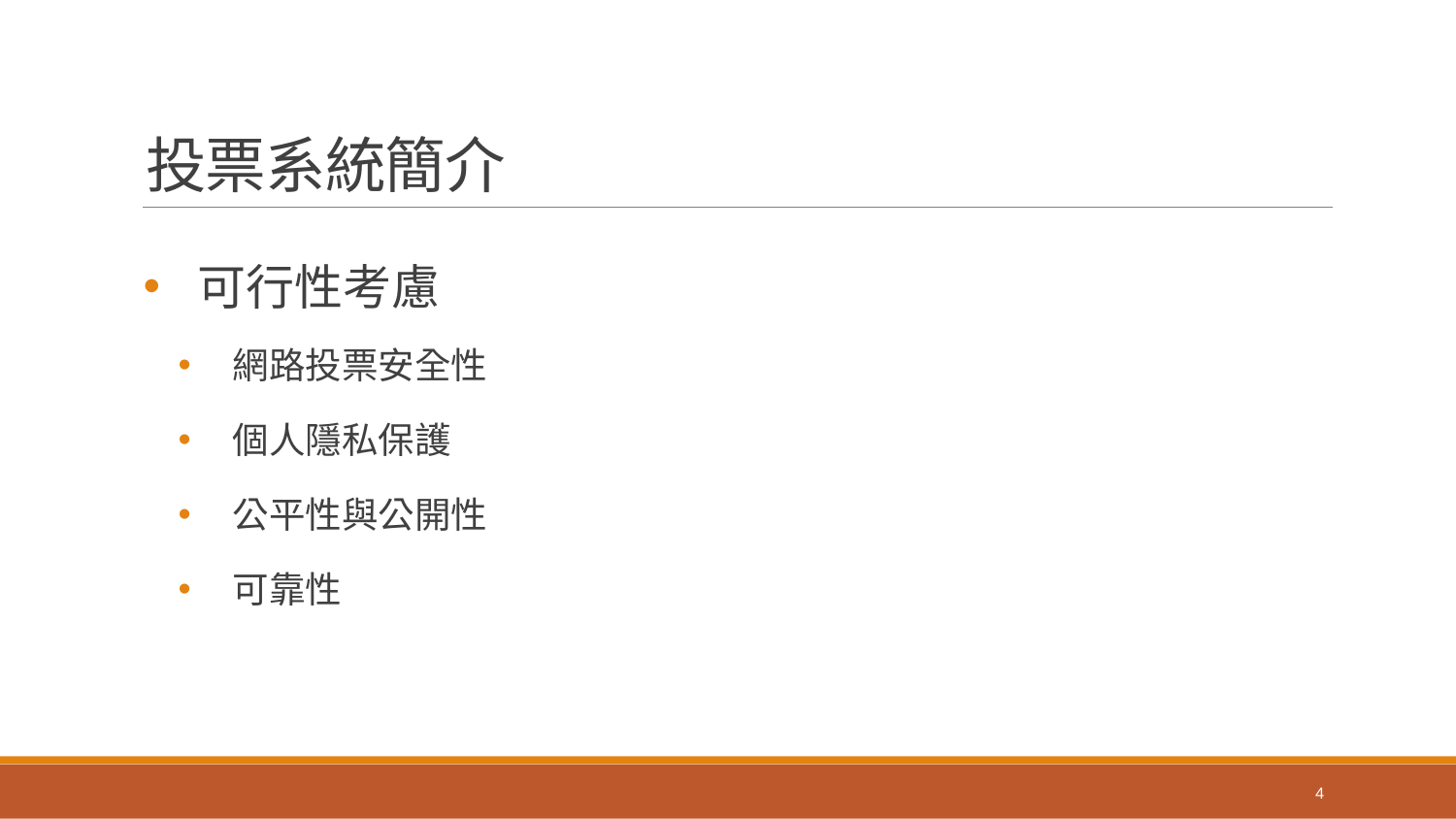

# 投票系統簡介
可行性考慮
網路投票安全性
個人隱私保護
公平性與公開性
可靠性
4